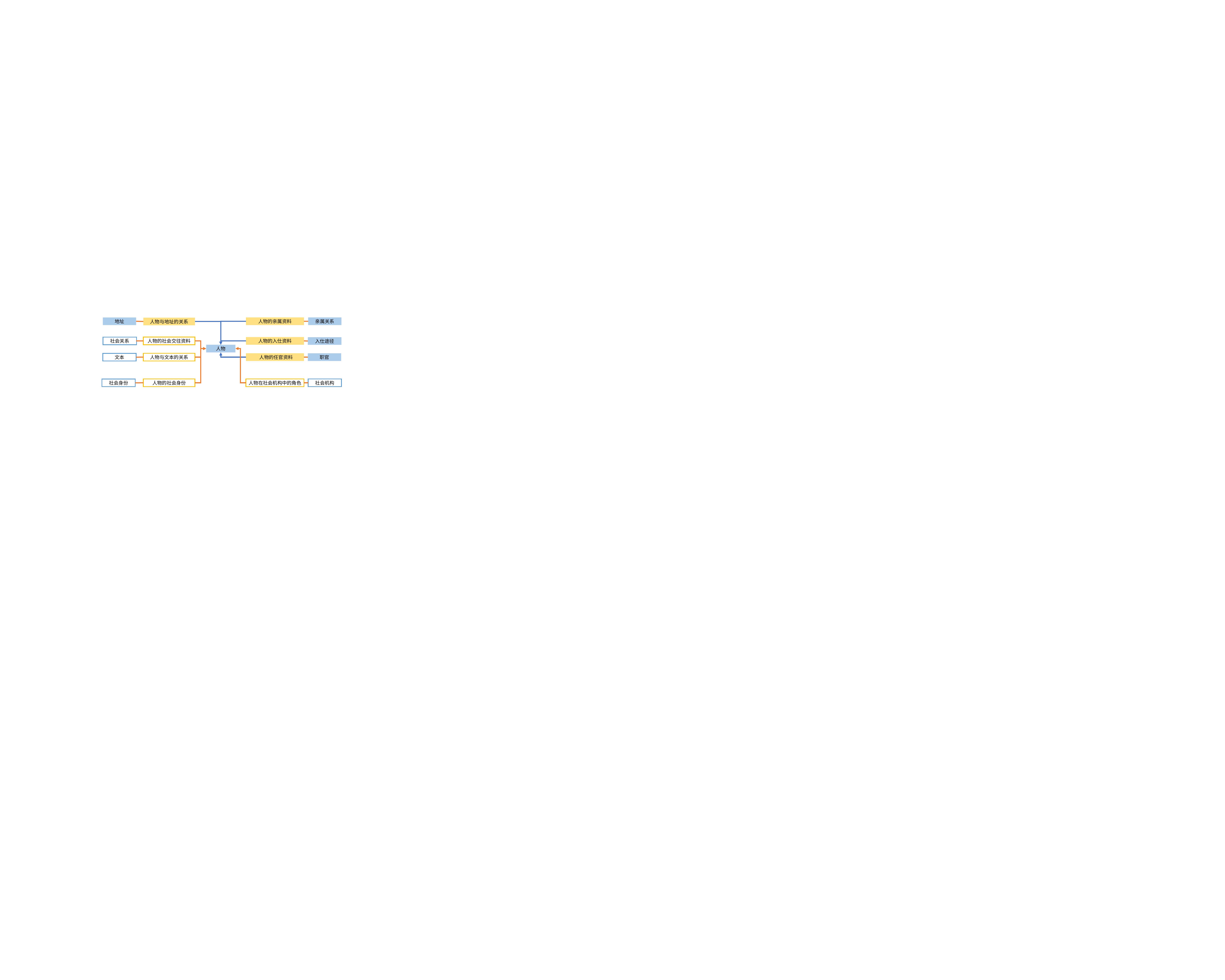

人物的亲属资料
亲属关系
地址
人物与地址的关系
人物的社会交往资料
人物的入仕资料
社会关系
入仕途径
人物
人物与文本的关系
 人物的任官资料
职官
文本
人物的社会身份
人物在社会机构中的角色
社会机构
社会身份